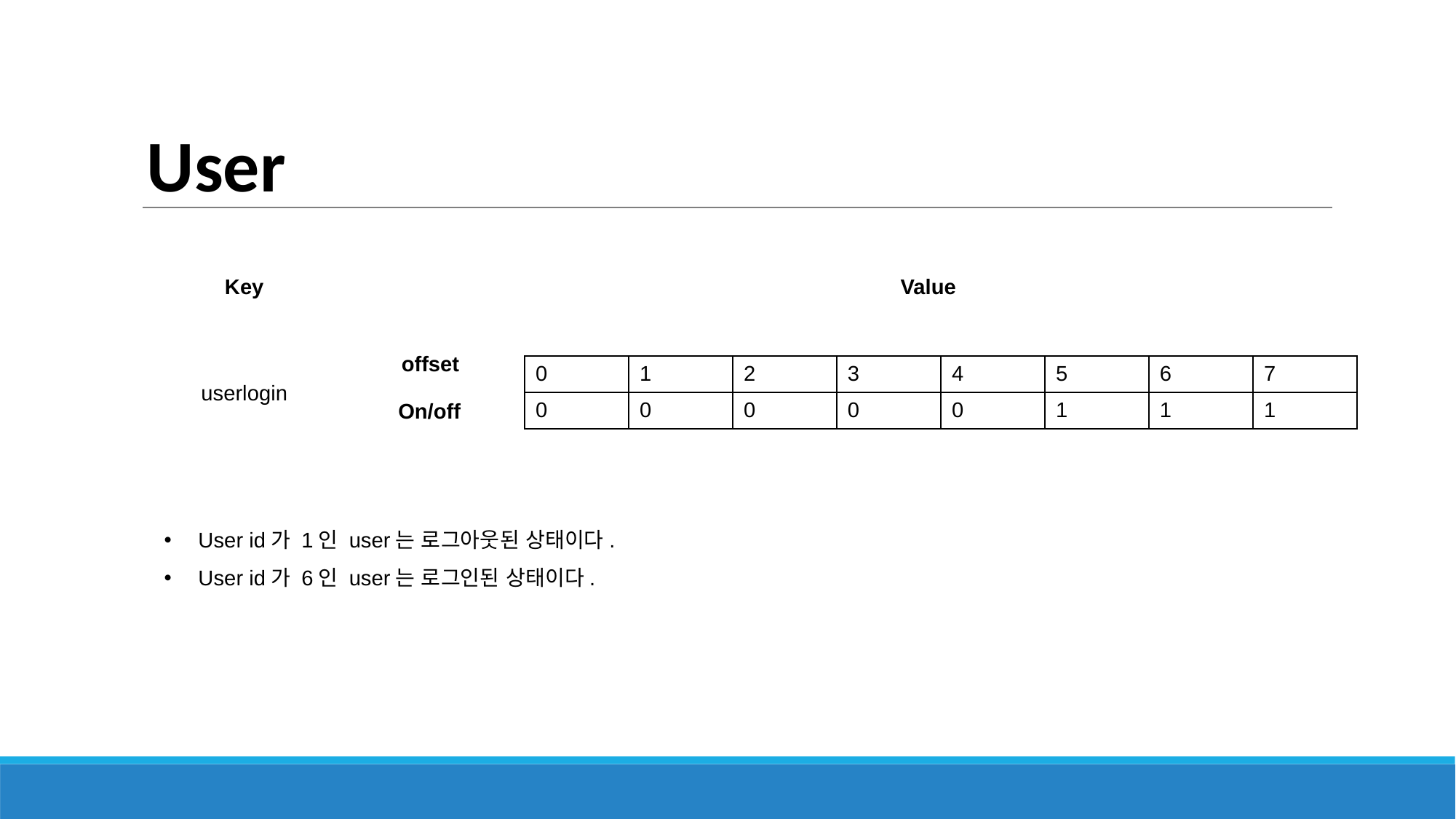

User
Key
Value
offset
userlogin
On/off
| 0 | 1 | 2 | 3 | 4 | 5 | 6 | 7 |
| --- | --- | --- | --- | --- | --- | --- | --- |
| 0 | 0 | 0 | 0 | 0 | 1 | 1 | 1 |
User id가 1인 user는 로그아웃된 상태이다.
User id가 6인 user는 로그인된 상태이다.